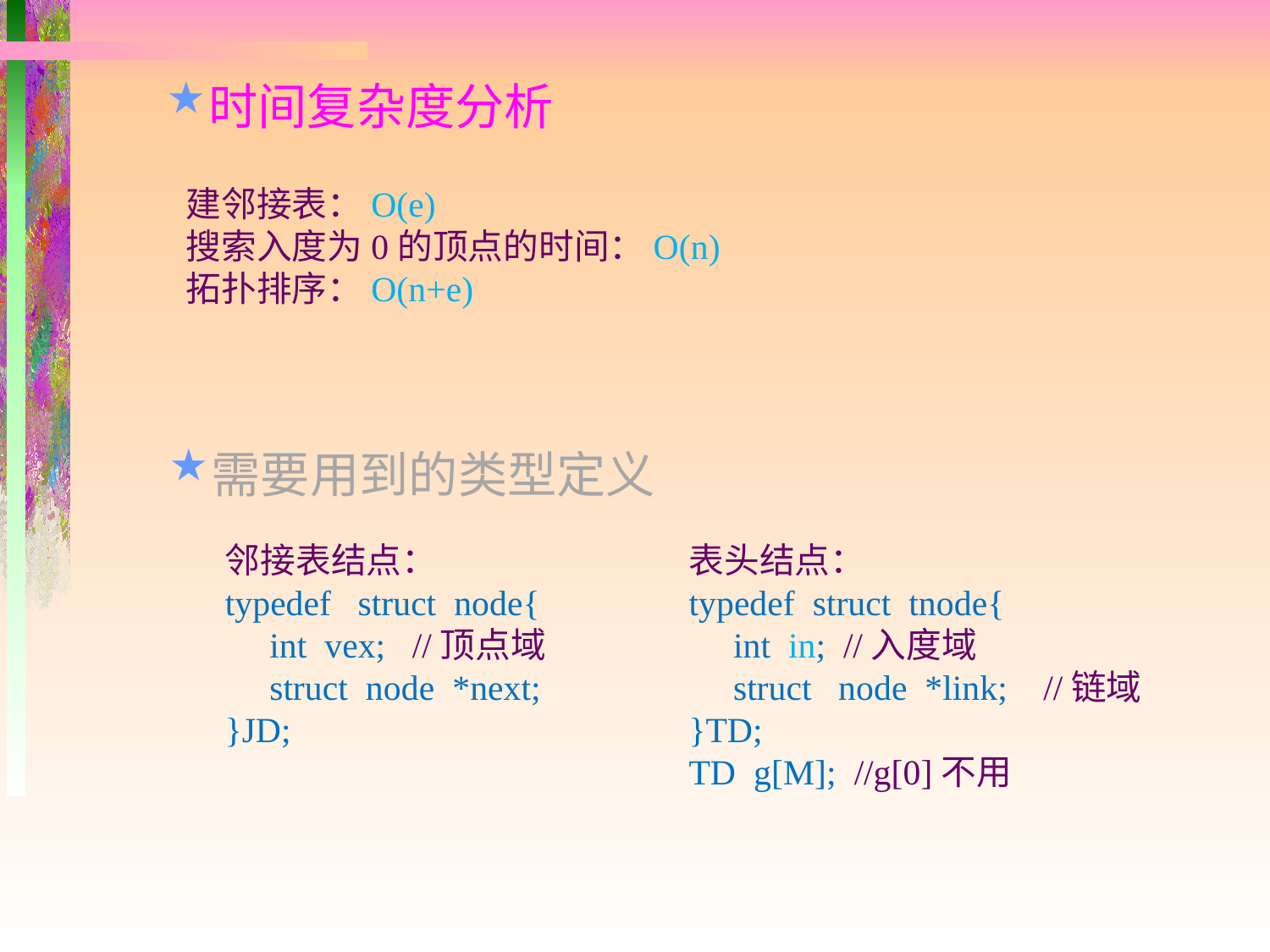

时间复杂度分析
建邻接表：O(e)
搜索入度为0的顶点的时间：O(n)
拓扑排序：O(n+e)
需要用到的类型定义
邻接表结点：
typedef   struct  node{
     int  vex;   //顶点域
     struct  node  *next;
}JD;
表头结点：
typedef  struct  tnode{
     int  in;  //入度域
     struct   node  *link;    //链域
}TD;
TD  g[M];  //g[0]不用